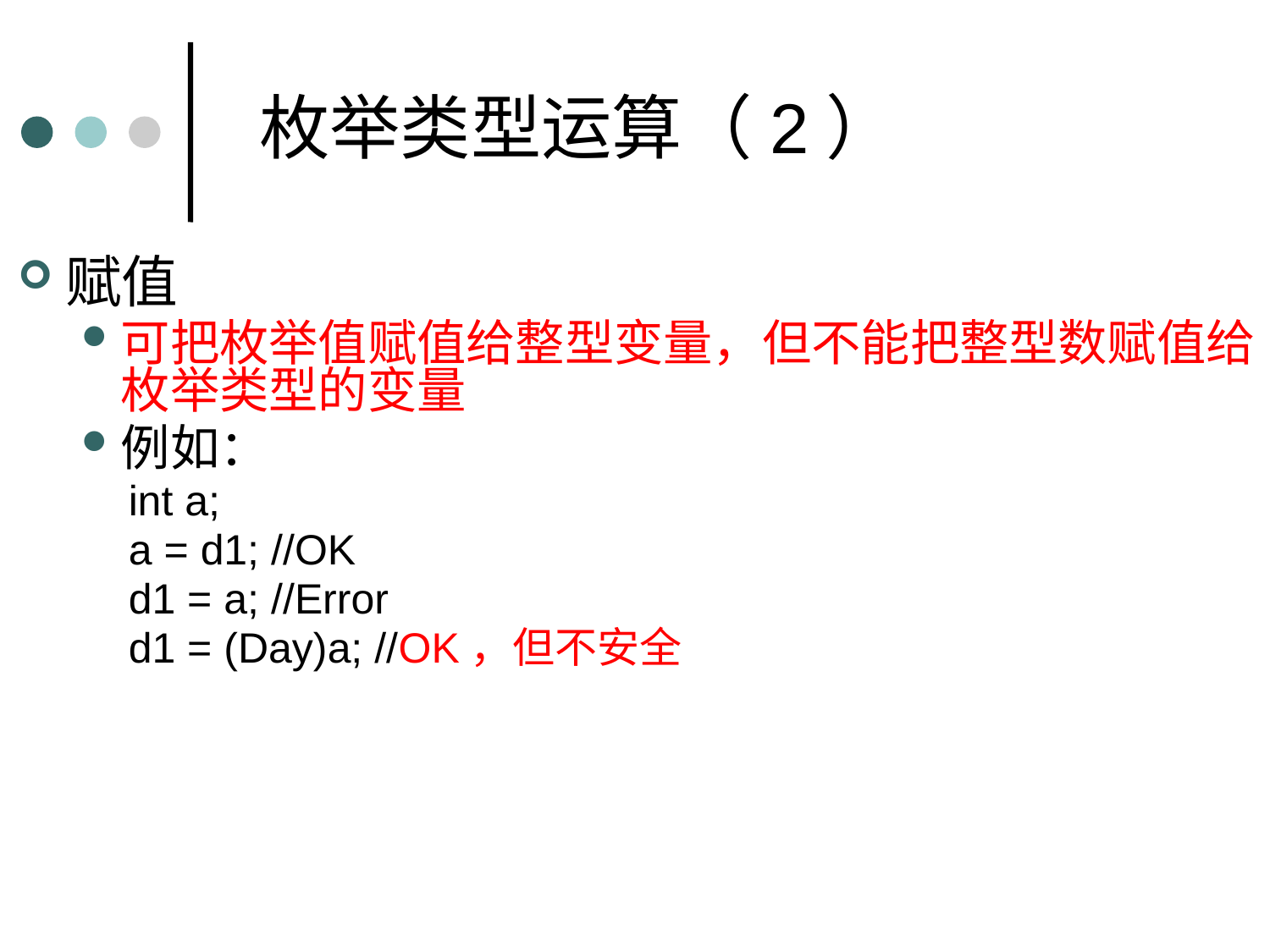

枚举类型运算（2）
赋值
可把枚举值赋值给整型变量，但不能把整型数赋值给枚举类型的变量
例如：
    int a;
    a = d1; //OK
    d1 = a; //Error
    d1 = (Day)a; //OK，但不安全